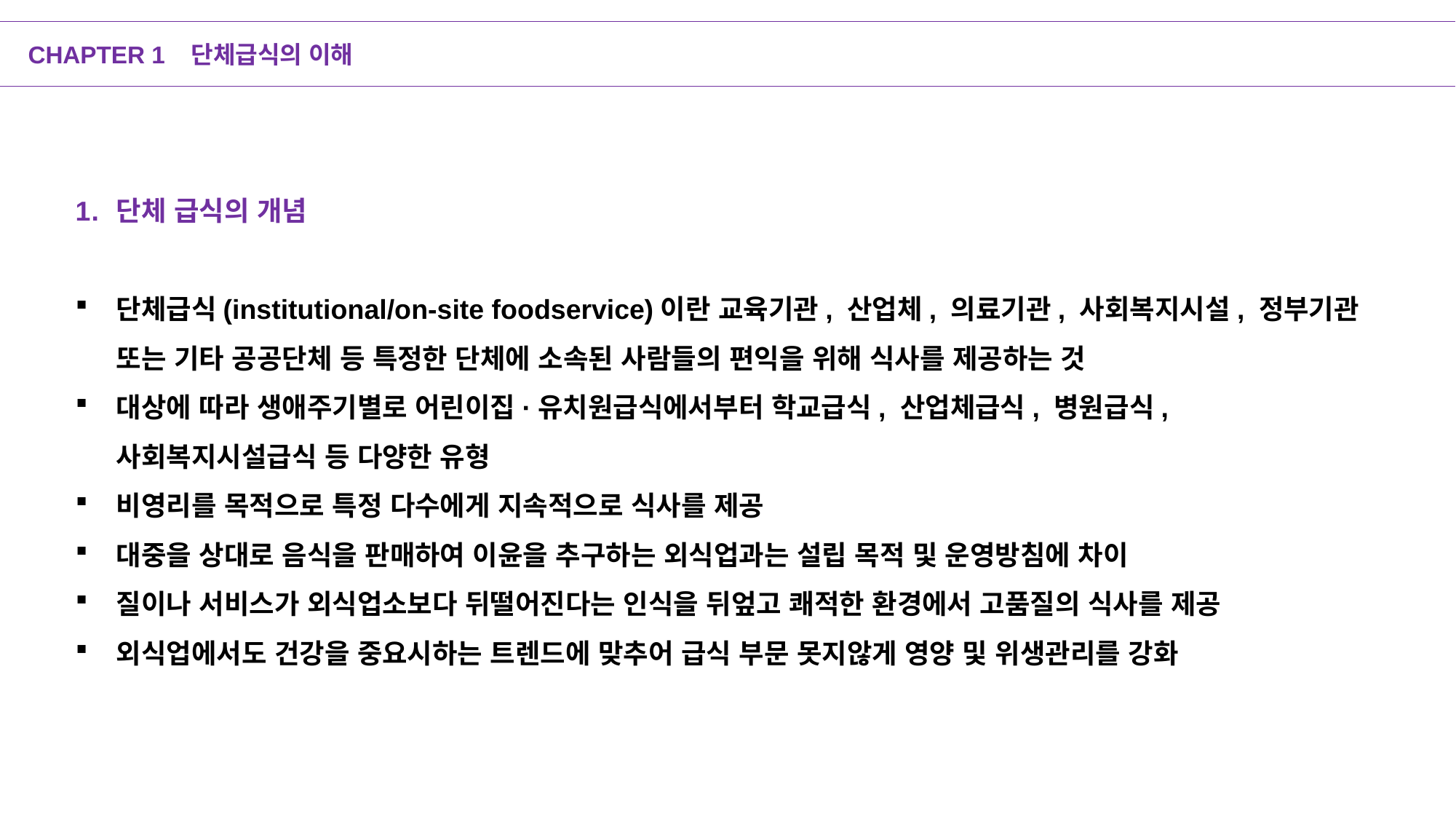

CHAPTER 1   단체급식의 이해
단체 급식의 개념

단체급식(institutional/on-site foodservice)이란 교육기관, 산업체, 의료기관, 사회복지시설, 정부기관 또는 기타 공공단체 등 특정한 단체에 소속된 사람들의 편익을 위해 식사를 제공하는 것
대상에 따라 생애주기별로 어린이집·유치원급식에서부터 학교급식, 산업체급식, 병원급식, 사회복지시설급식 등 다양한 유형
비영리를 목적으로 특정 다수에게 지속적으로 식사를 제공
대중을 상대로 음식을 판매하여 이윤을 추구하는 외식업과는 설립 목적 및 운영방침에 차이
질이나 서비스가 외식업소보다 뒤떨어진다는 인식을 뒤엎고 쾌적한 환경에서 고품질의 식사를 제공
외식업에서도 건강을 중요시하는 트렌드에 맞추어 급식 부문 못지않게 영양 및 위생관리를 강화